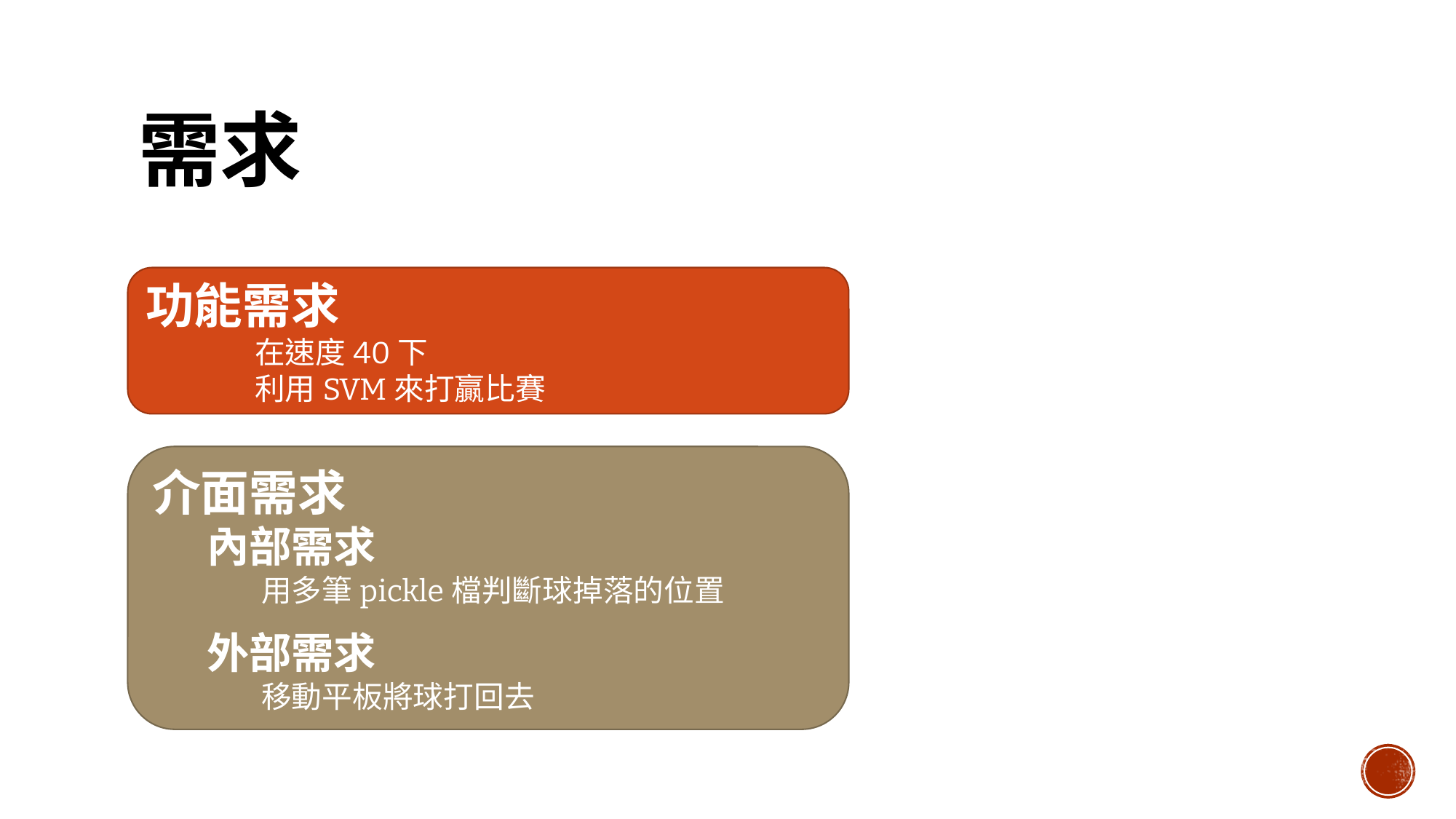

# 需求
功能需求
在速度40下
利用SVM來打贏比賽
介面需求
內部需求
用多筆pickle檔判斷球掉落的位置

外部需求
移動平板將球打回去